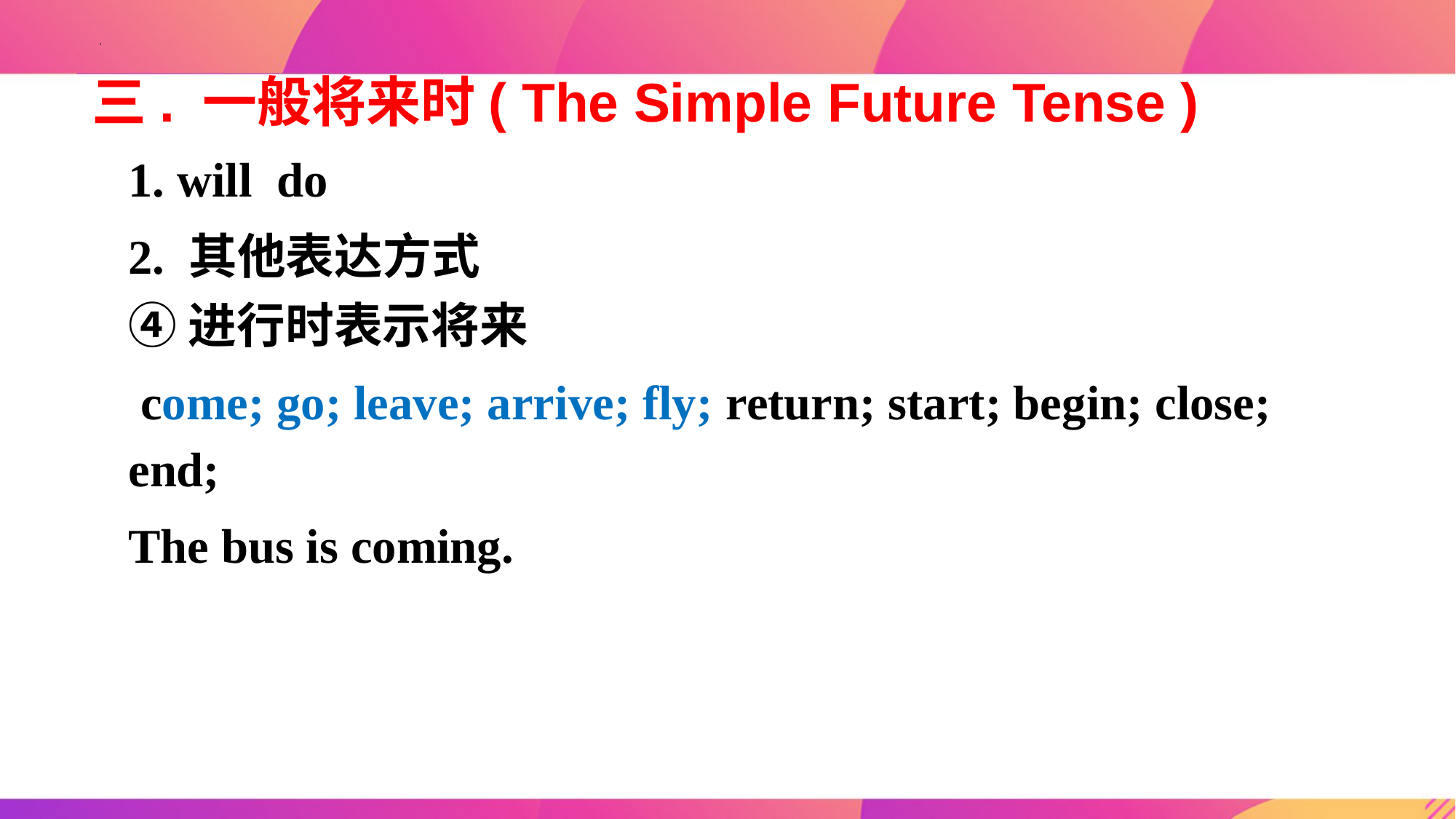

三. 一般将来时( The Simple Future Tense )

1. will  do
2. 其他表达方式

④进行时表示将来
 come; go; leave; arrive; fly; return; start; begin; close; end;
The bus is coming.